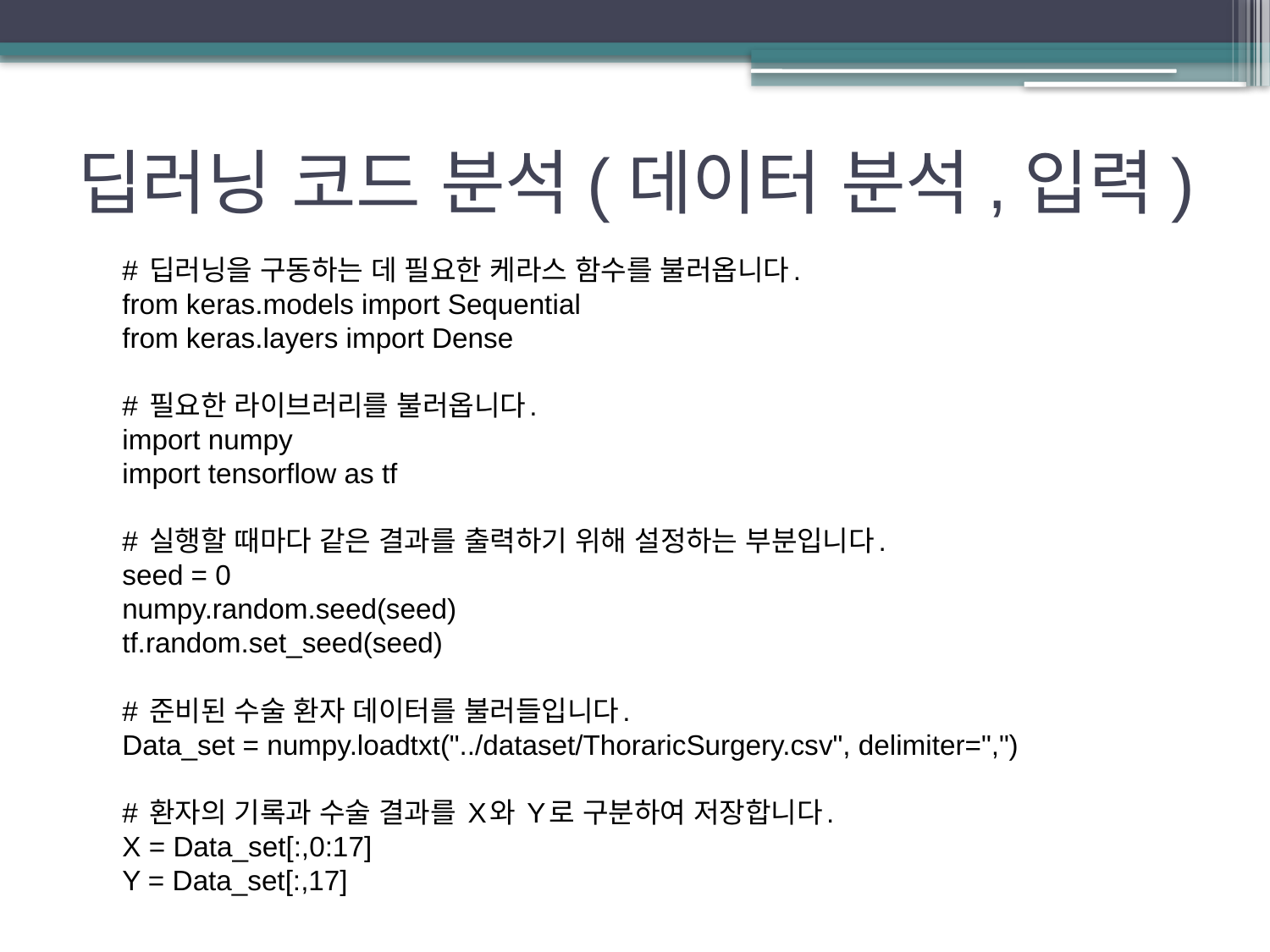

# 딥러닝 코드 분석(데이터 분석,입력)
	# 딥러닝을 구동하는 데 필요한 케라스 함수를 불러옵니다.
from keras.models import Sequential
from keras.layers import Dense
# 필요한 라이브러리를 불러옵니다.
import numpy
import tensorflow as tf
# 실행할 때마다 같은 결과를 출력하기 위해 설정하는 부분입니다.
seed = 0
numpy.random.seed(seed)
tf.random.set_seed(seed)
# 준비된 수술 환자 데이터를 불러들입니다.
Data_set = numpy.loadtxt("../dataset/ThoraricSurgery.csv", delimiter=",")
# 환자의 기록과 수술 결과를 X와 Y로 구분하여 저장합니다.
X = Data_set[:,0:17]
Y = Data_set[:,17]